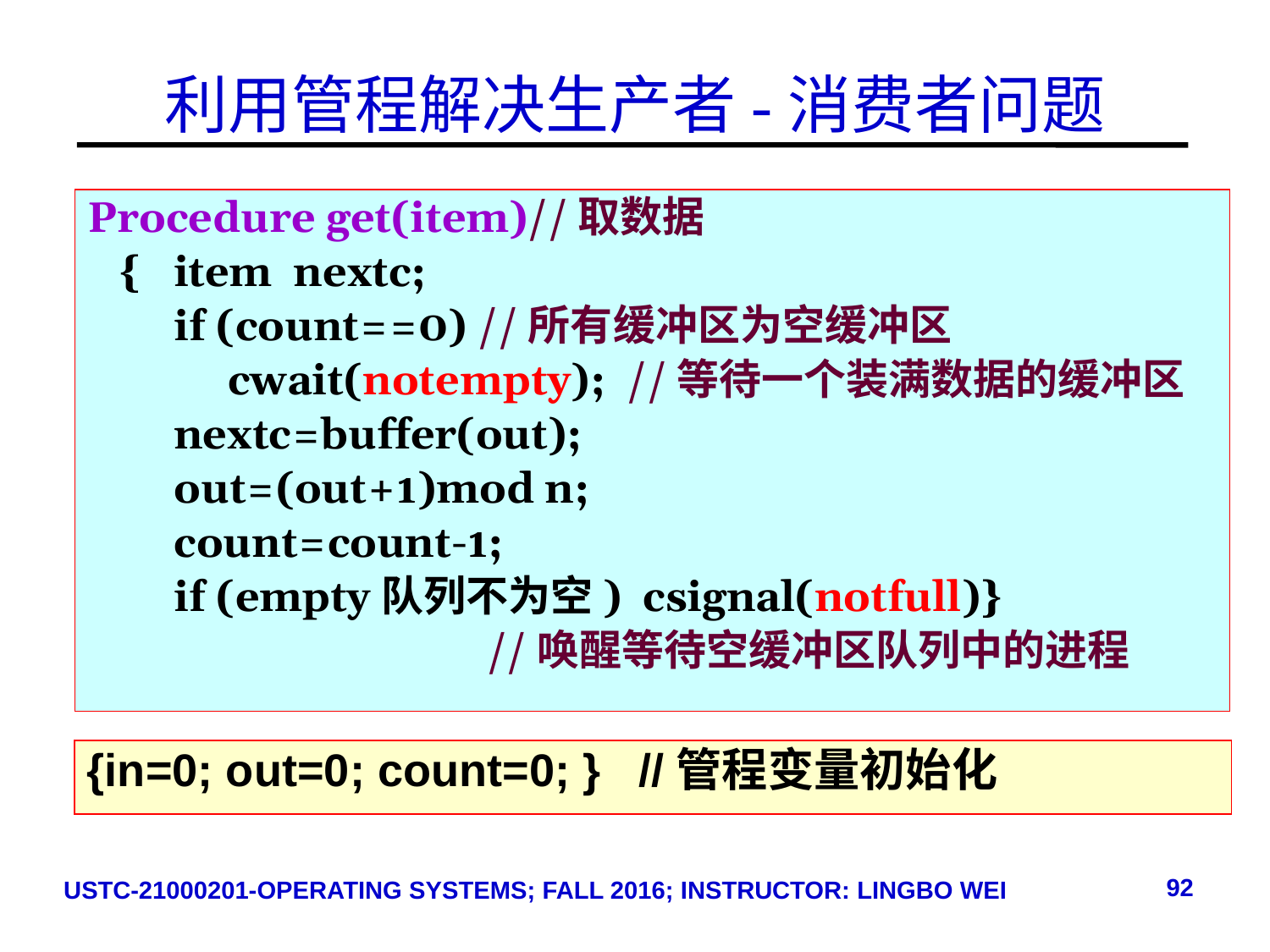

# 利用管程解决生产者-消费者问题
Procedure get(item)//取数据
   {   item  nextc;
        if (count==0) //所有缓冲区为空缓冲区
             cwait(notempty);  //等待一个装满数据的缓冲区
        nextc=buffer(out);
        out=(out+1)mod n;
        count=count-1;
        if (empty队列不为空)  csignal(notfull)}
                                     //唤醒等待空缓冲区队列中的进程

{in=0; out=0; count=0; }   //管程变量初始化
92
USTC-21000201-OPERATING SYSTEMS; FALL 2016; INSTRUCTOR: LINGBO WEI